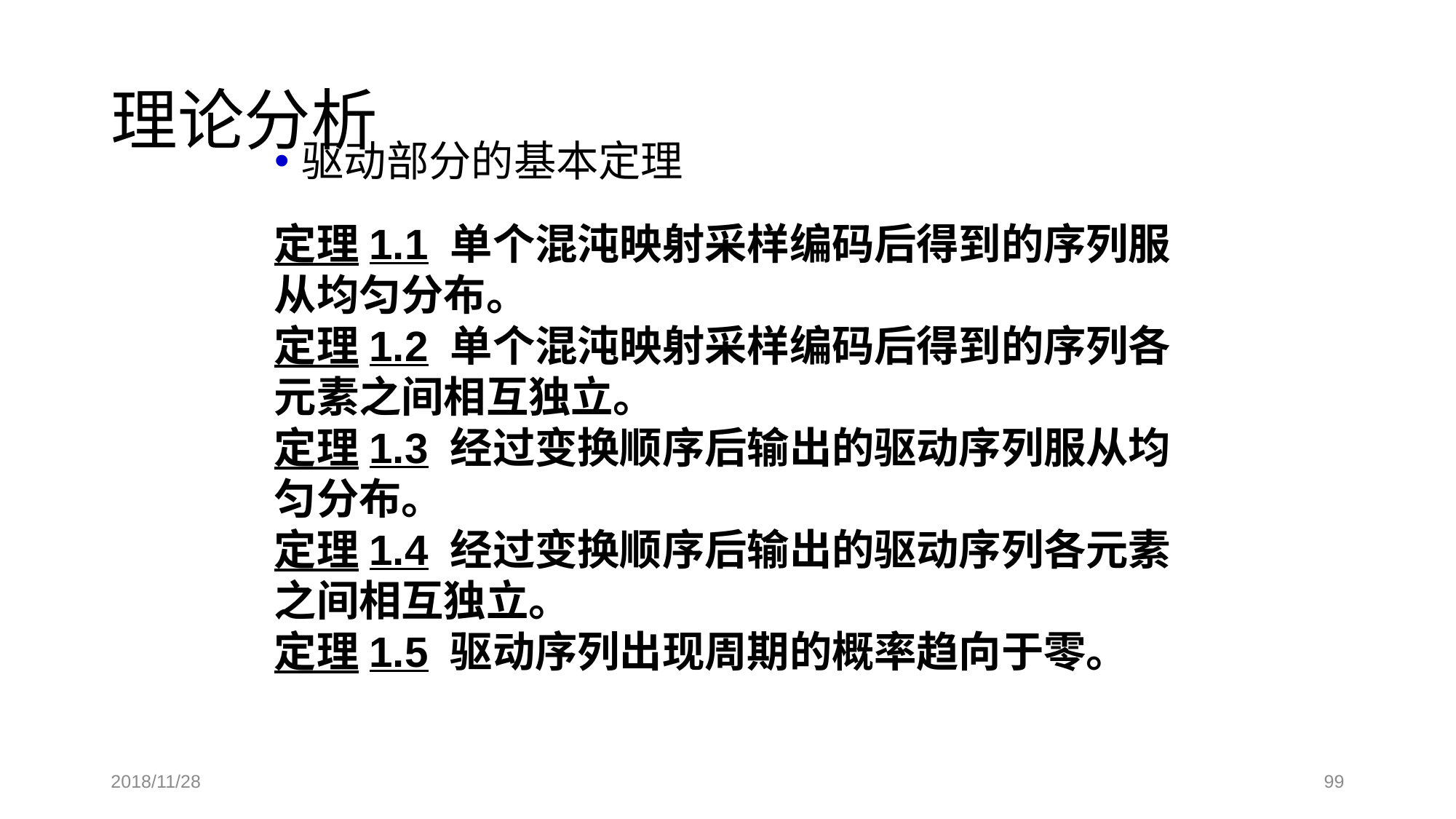

# 理论分析
驱动部分的基本定理
定理1.1 单个混沌映射采样编码后得到的序列服从均匀分布。
定理1.2 单个混沌映射采样编码后得到的序列各元素之间相互独立。
定理1.3 经过变换顺序后输出的驱动序列服从均匀分布。
定理1.4 经过变换顺序后输出的驱动序列各元素之间相互独立。
定理1.5 驱动序列出现周期的概率趋向于零。
2018/11/28
99